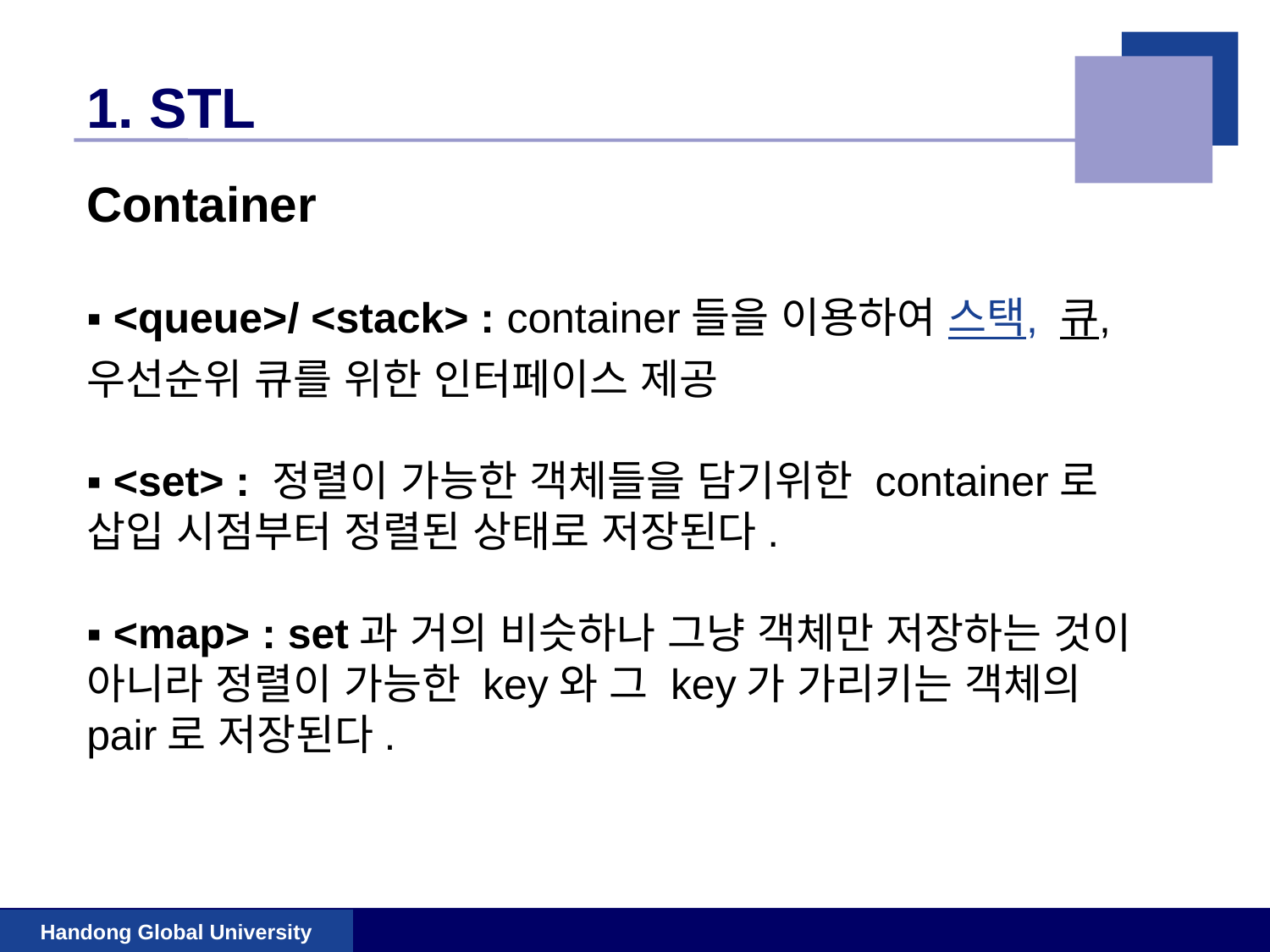

# 1. STL
Container

▪ <queue>/ <stack> : container들을 이용하여 스택, 큐, 우선순위 큐를 위한 인터페이스 제공
▪ <set> : 정렬이 가능한 객체들을 담기위한 container로 삽입 시점부터 정렬된 상태로 저장된다.
 
▪ <map> : set과 거의 비슷하나 그냥 객체만 저장하는 것이 아니라 정렬이 가능한 key와 그 key가 가리키는 객체의 pair로 저장된다.